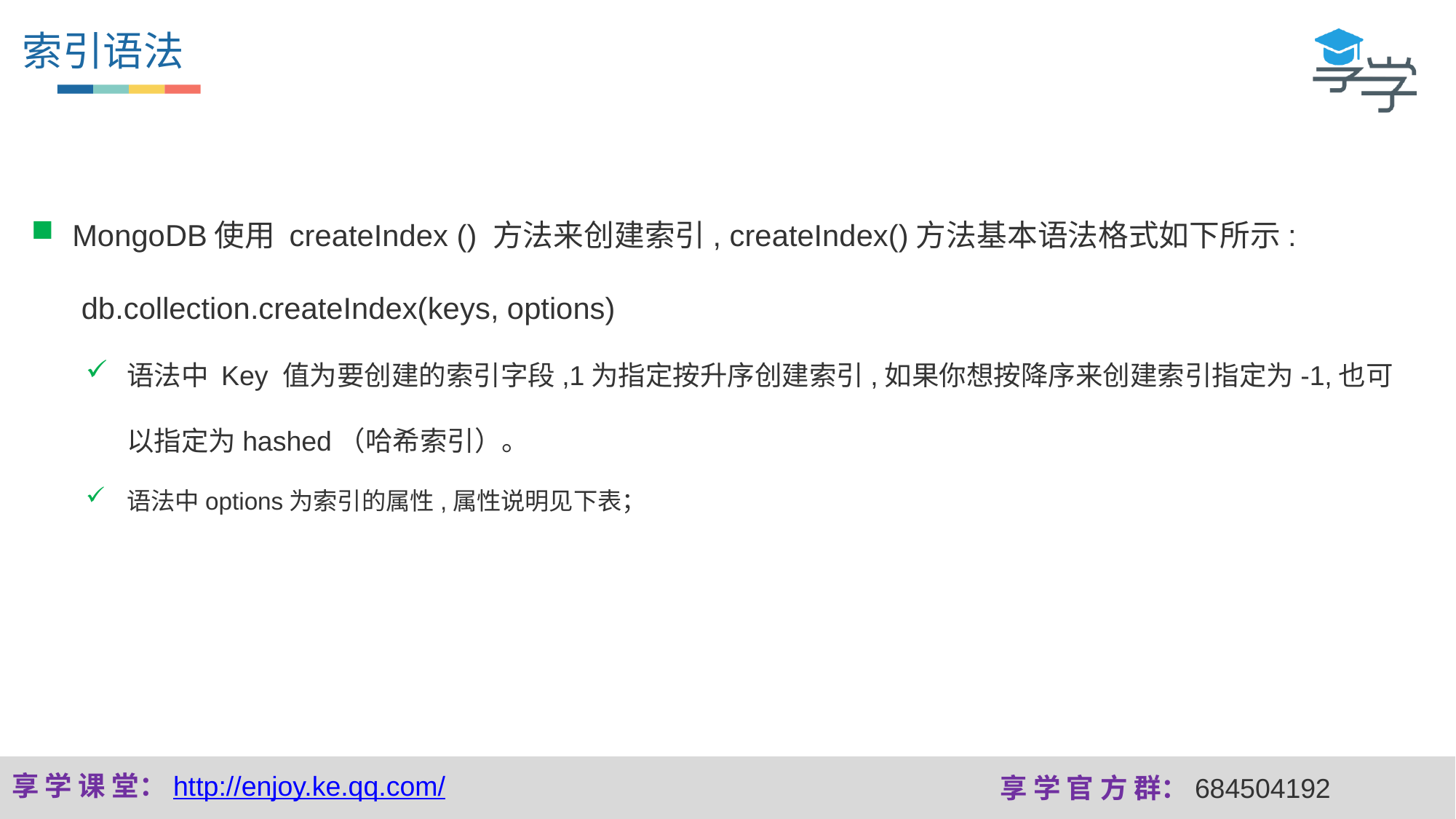

索引语法

MongoDB使用 createIndex () 方法来创建索引, createIndex()方法基本语法格式如下所示:
      db.collection.createIndex(keys, options)
语法中 Key 值为要创建的索引字段,1为指定按升序创建索引,如果你想按降序来创建索引指定为-1,也可以指定为hashed（哈希索引）。
语法中options为索引的属性,属性说明见下表；